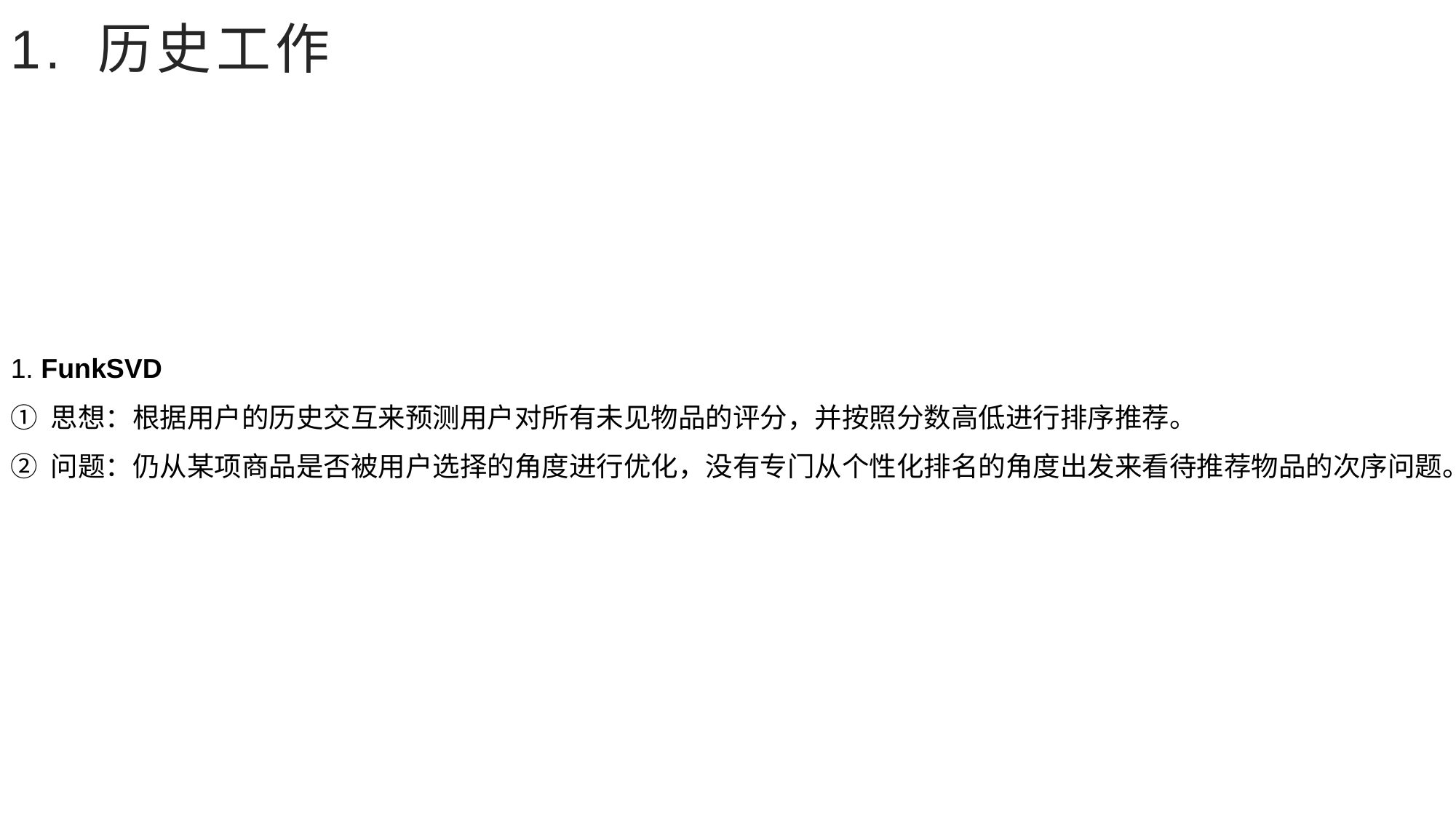

# 1. 历史工作
1. FunkSVD
① 思想：根据用户的历史交互来预测用户对所有未见物品的评分，并按照分数高低进行排序推荐。
② 问题：仍从某项商品是否被用户选择的角度进行优化，没有专门从个性化排名的角度出发来看待推荐物品的次序问题。